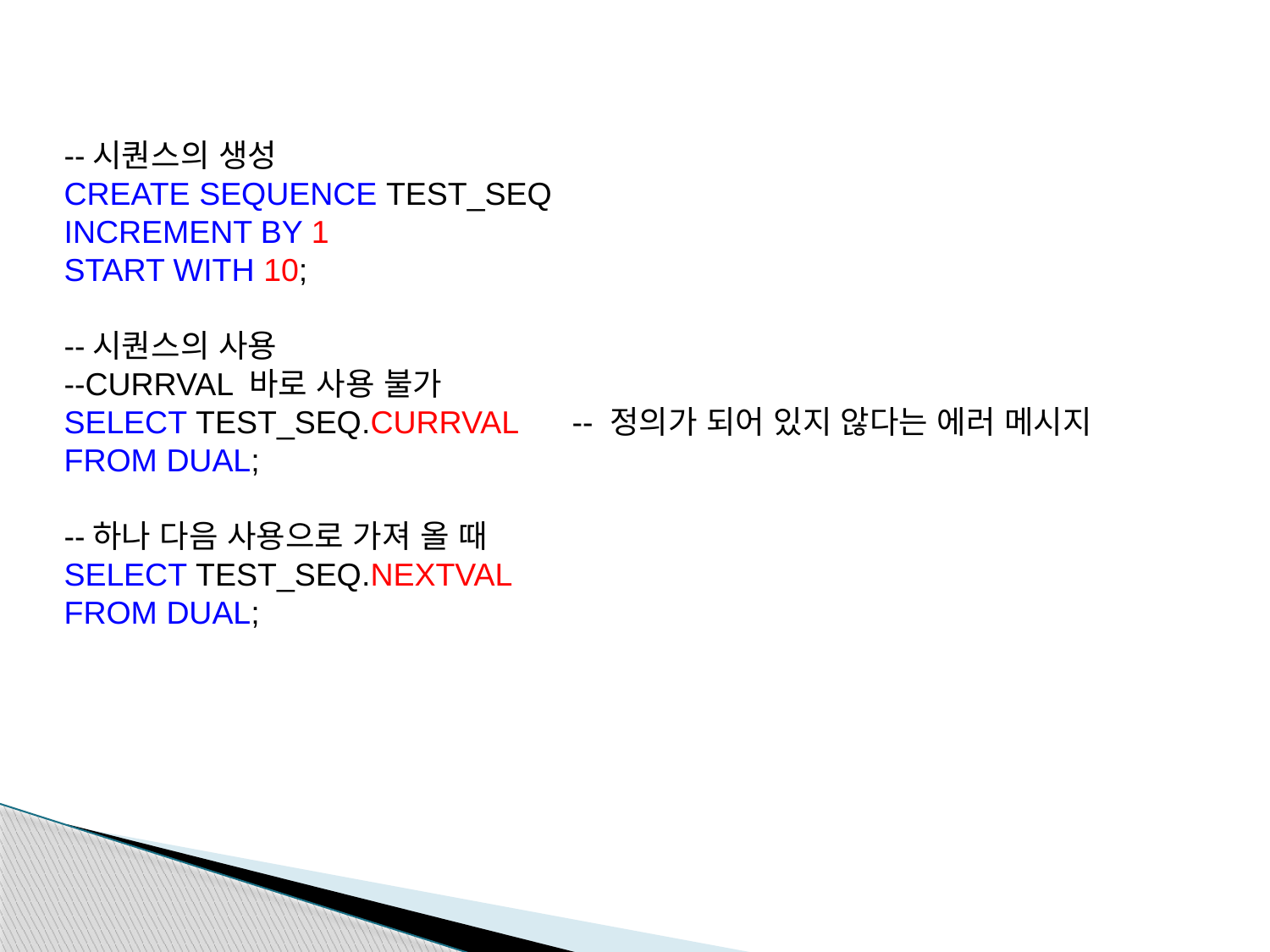

--시퀀스의 생성
CREATE SEQUENCE TEST_SEQ
INCREMENT BY 1
START WITH 10;

--시퀀스의 사용
--CURRVAL 바로 사용 불가
SELECT TEST_SEQ.CURRVAL	-- 정의가 되어 있지 않다는 에러 메시지
FROM DUAL;

--하나 다음 사용으로 가져 올 때
SELECT TEST_SEQ.NEXTVAL
FROM DUAL;